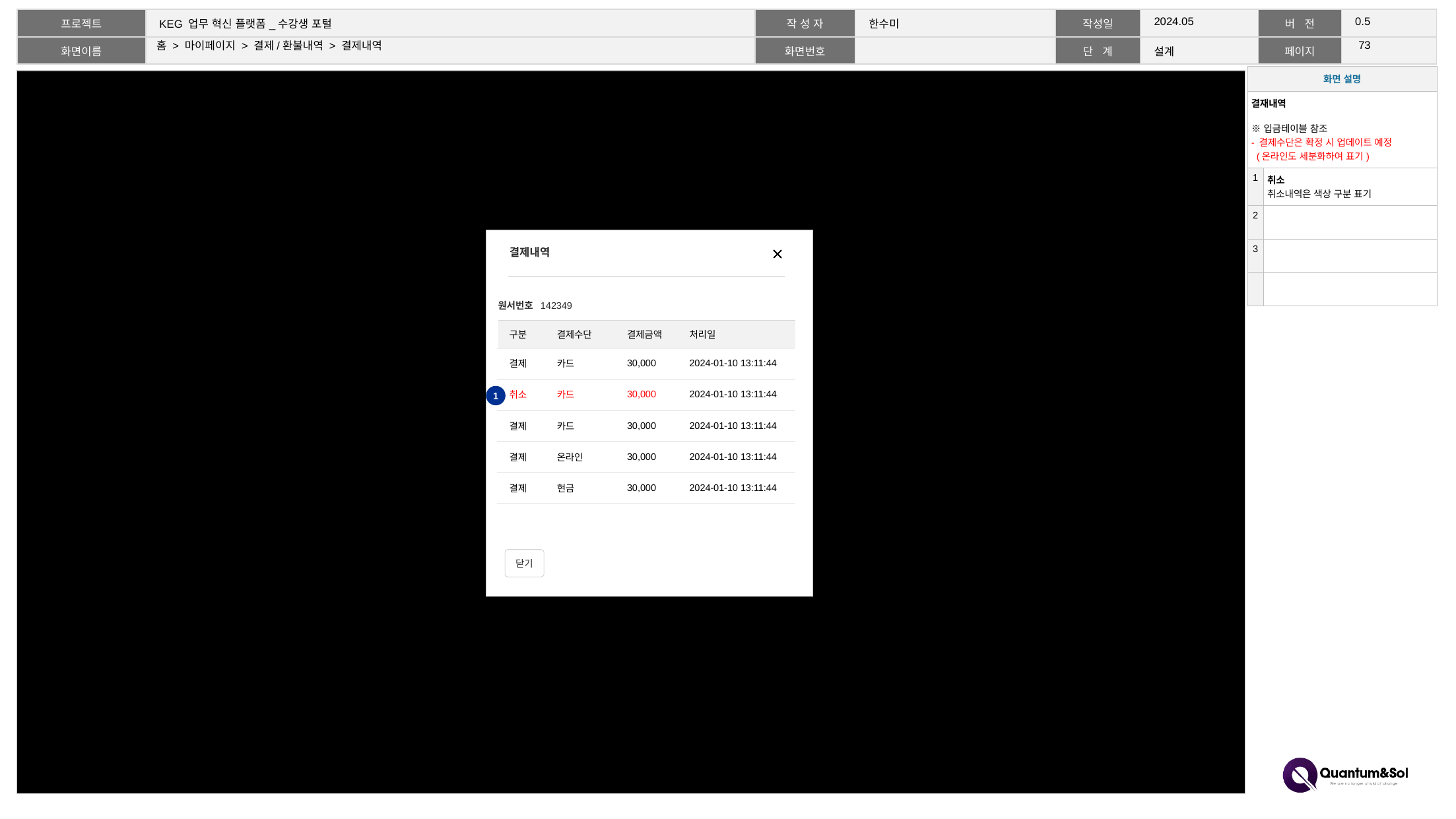

73

# 홈 > 마이페이지 > 결제/환불내역 > 결제내역
| 화면 설명 |  |
| --- | --- |
| 결재내역 ※입금테이블 참조 - 결제수단은 확정 시 업데이트 예정 (온라인도 세분화하여 표기) |  |
| 1 | 취소 취소내역은 색상 구분 표기 |
| 2 |  |
| 3 |  |
|  |  |
결제내역
원서번호  142349
| 구분 | 결제수단 | 결제금액 | 처리일 |
| --- | --- | --- | --- |
| 결제 | 카드 | 30,000 | 2024-01-10 13:11:44 |
| 취소 | 카드 | 30,000 | 2024-01-10 13:11:44 |
| 결제 | 카드 | 30,000 | 2024-01-10 13:11:44 |
| 결제 | 온라인 | 30,000 | 2024-01-10 13:11:44 |
| 결제 | 현금 | 30,000 | 2024-01-10 13:11:44 |
1
닫기